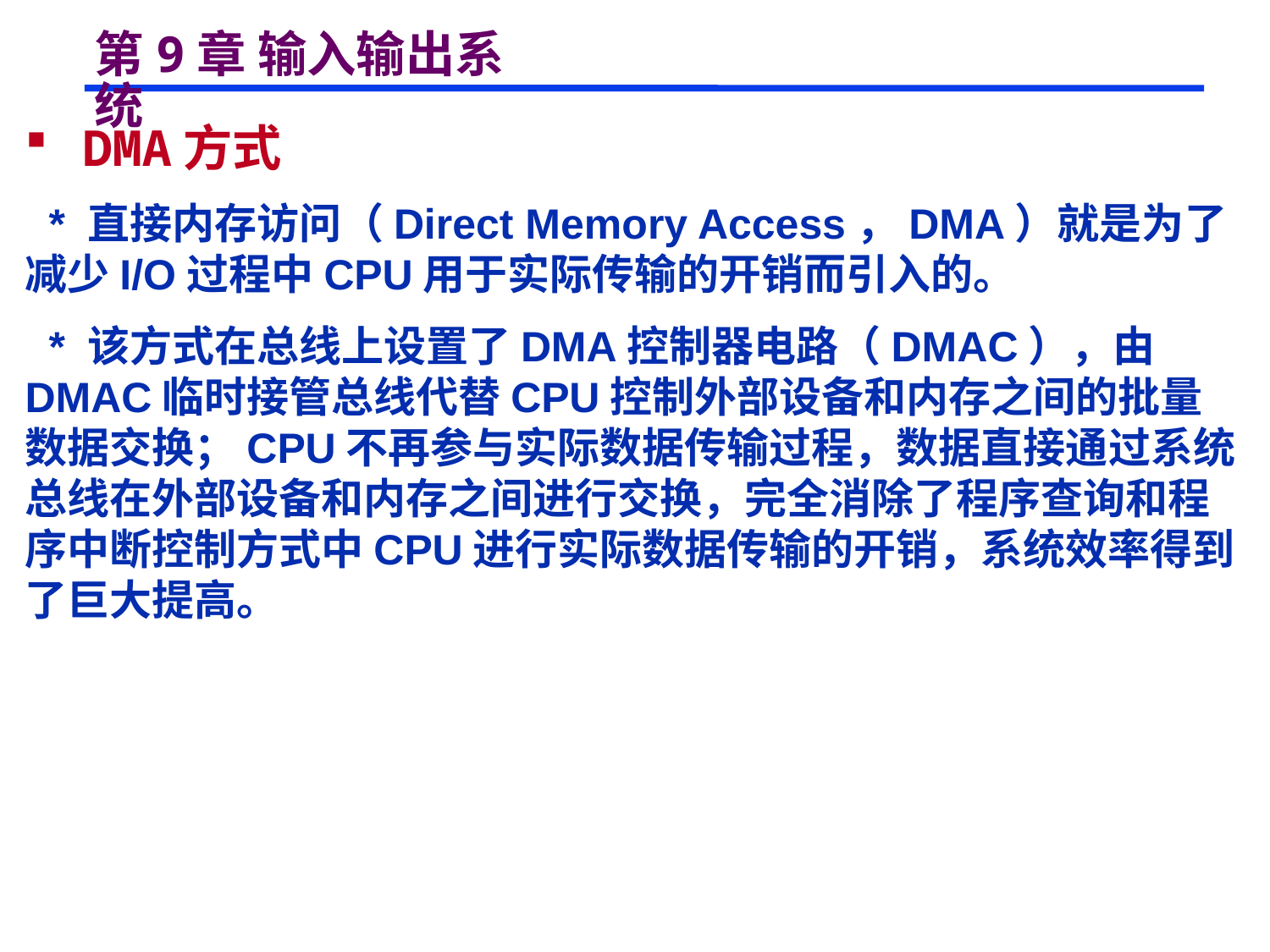

# 第9章 输入输出系统
 DMA方式
  * 直接内存访问（Direct Memory Access，DMA）就是为了减少I/O过程中CPU用于实际传输的开销而引入的。
  * 该方式在总线上设置了DMA控制器电路（DMAC），由DMAC临时接管总线代替CPU控制外部设备和内存之间的批量数据交换；CPU不再参与实际数据传输过程，数据直接通过系统总线在外部设备和内存之间进行交换，完全消除了程序查询和程序中断控制方式中CPU进行实际数据传输的开销，系统效率得到了巨大提高。